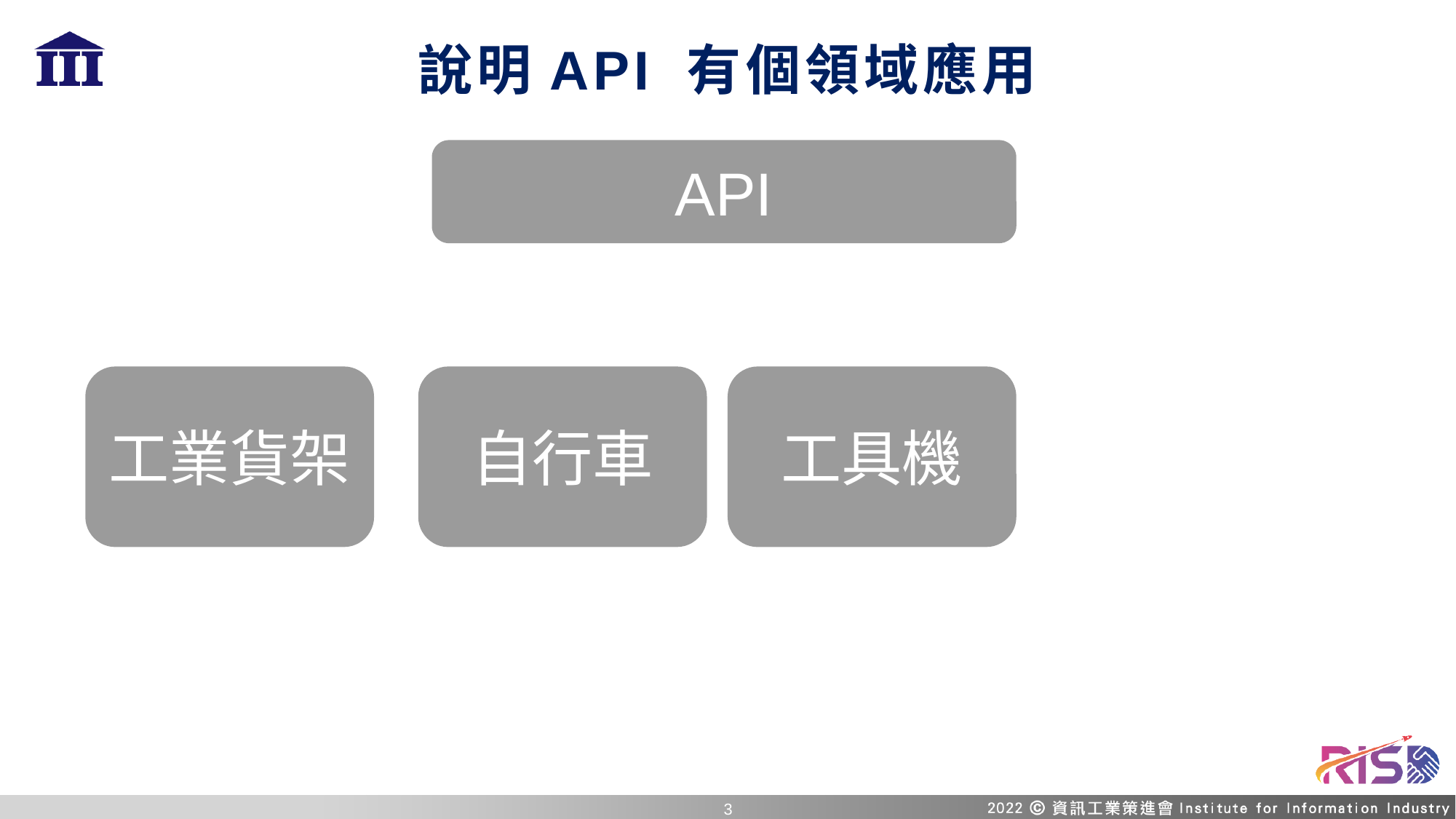

# 說明API 有個領域應用
API
工業貨架
自行車
工具機
3